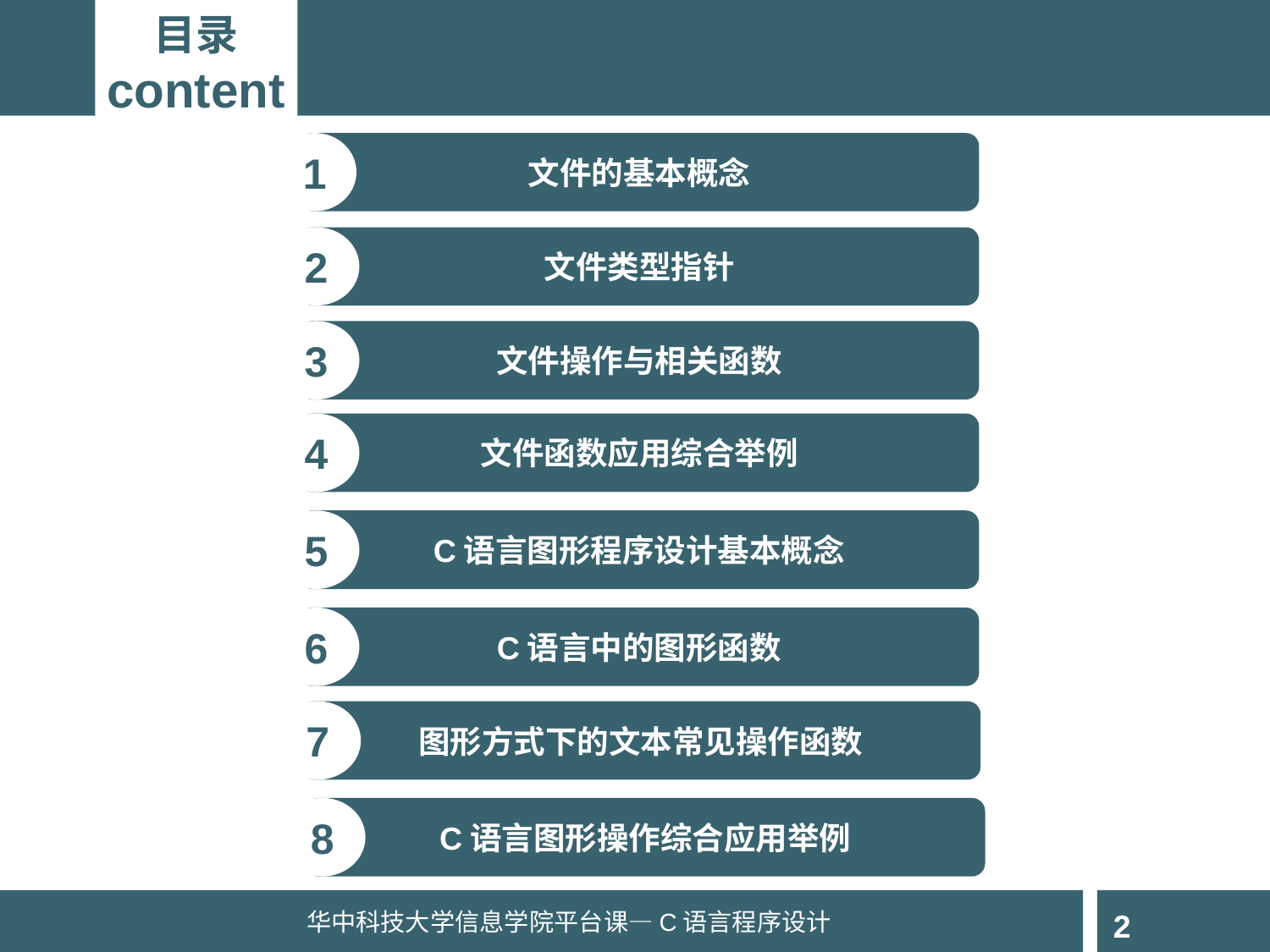

目录
content
1
文件的基本概念
2
文件类型指针
3
文件操作与相关函数
4
文件函数应用综合举例
5
C语言图形程序设计基本概念
6
C语言中的图形函数
7
图形方式下的文本常见操作函数
8
C语言图形操作综合应用举例